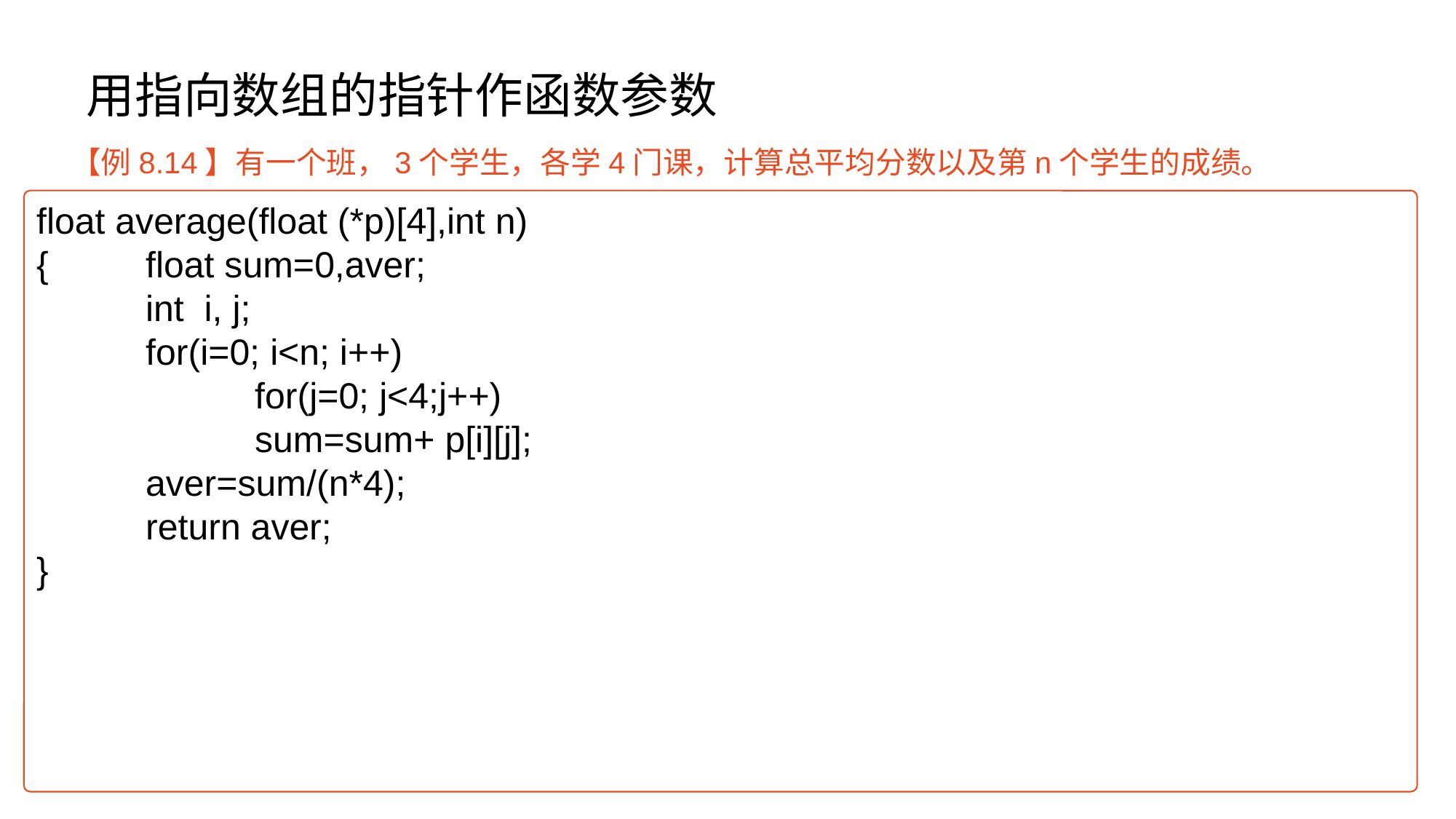

# 用指向数组的指针作函数参数
【例8.14】有一个班，3个学生，各学4门课，计算总平均分数以及第n个学生的成绩。
float average(float (*p)[4],int n)
{	float sum=0,aver;
	int  i, j;
	for(i=0; i<n; i++)
		for(j=0; j<4;j++)
		sum=sum+ p[i][j];
	aver=sum/(n*4);
	return aver;
}